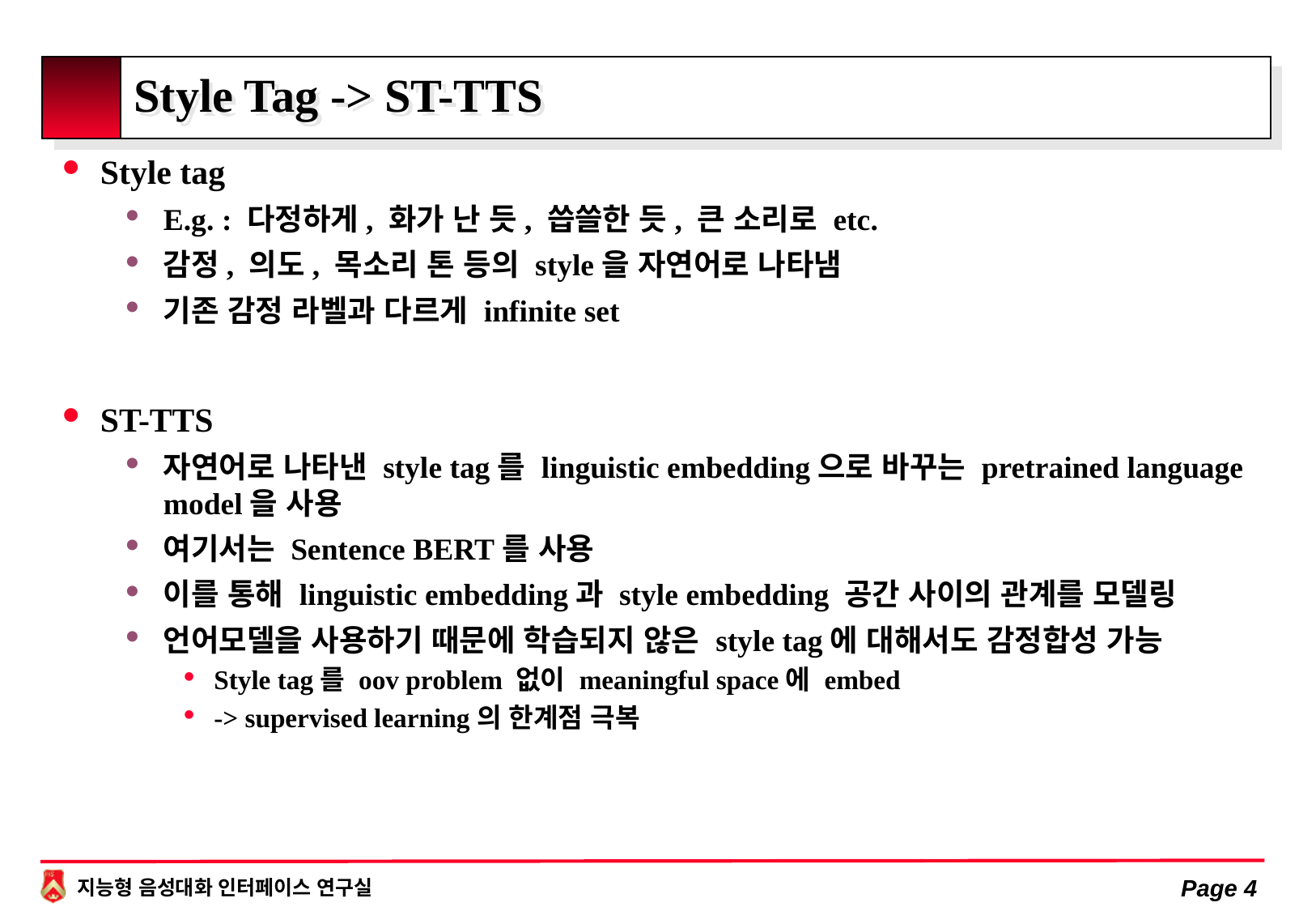

# Style Tag -> ST-TTS
Style tag
E.g. : 다정하게, 화가 난 듯, 씁쓸한 듯, 큰 소리로 etc.
감정, 의도, 목소리 톤 등의 style을 자연어로 나타냄
기존 감정 라벨과 다르게 infinite set

ST-TTS
자연어로 나타낸 style tag를 linguistic embedding으로 바꾸는 pretrained language model을 사용
여기서는 Sentence BERT를 사용
이를 통해 linguistic embedding과 style embedding 공간 사이의 관계를 모델링
언어모델을 사용하기 때문에 학습되지 않은 style tag에 대해서도 감정합성 가능
Style tag를 oov problem 없이 meaningful space에 embed
-> supervised learning의 한계점 극복

Page 4